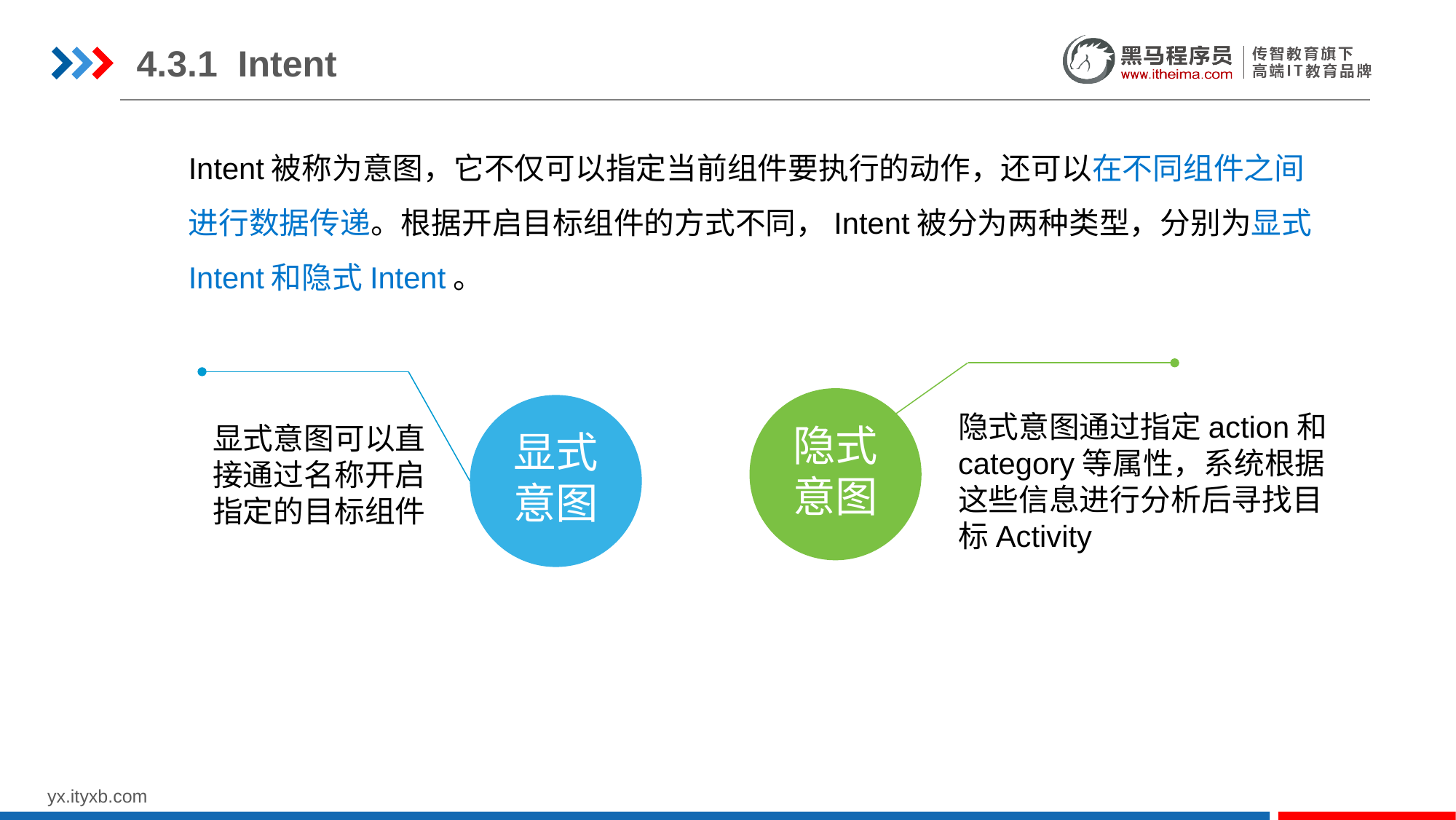

4.3.1  Intent
Intent被称为意图，它不仅可以指定当前组件要执行的动作，还可以在不同组件之间进行数据传递。根据开启目标组件的方式不同，Intent被分为两种类型，分别为显式Intent和隐式Intent。
隐式
意图
显式
意图
隐式意图通过指定action和category等属性，系统根据这些信息进行分析后寻找目标Activity
显式意图可以直接通过名称开启指定的目标组件